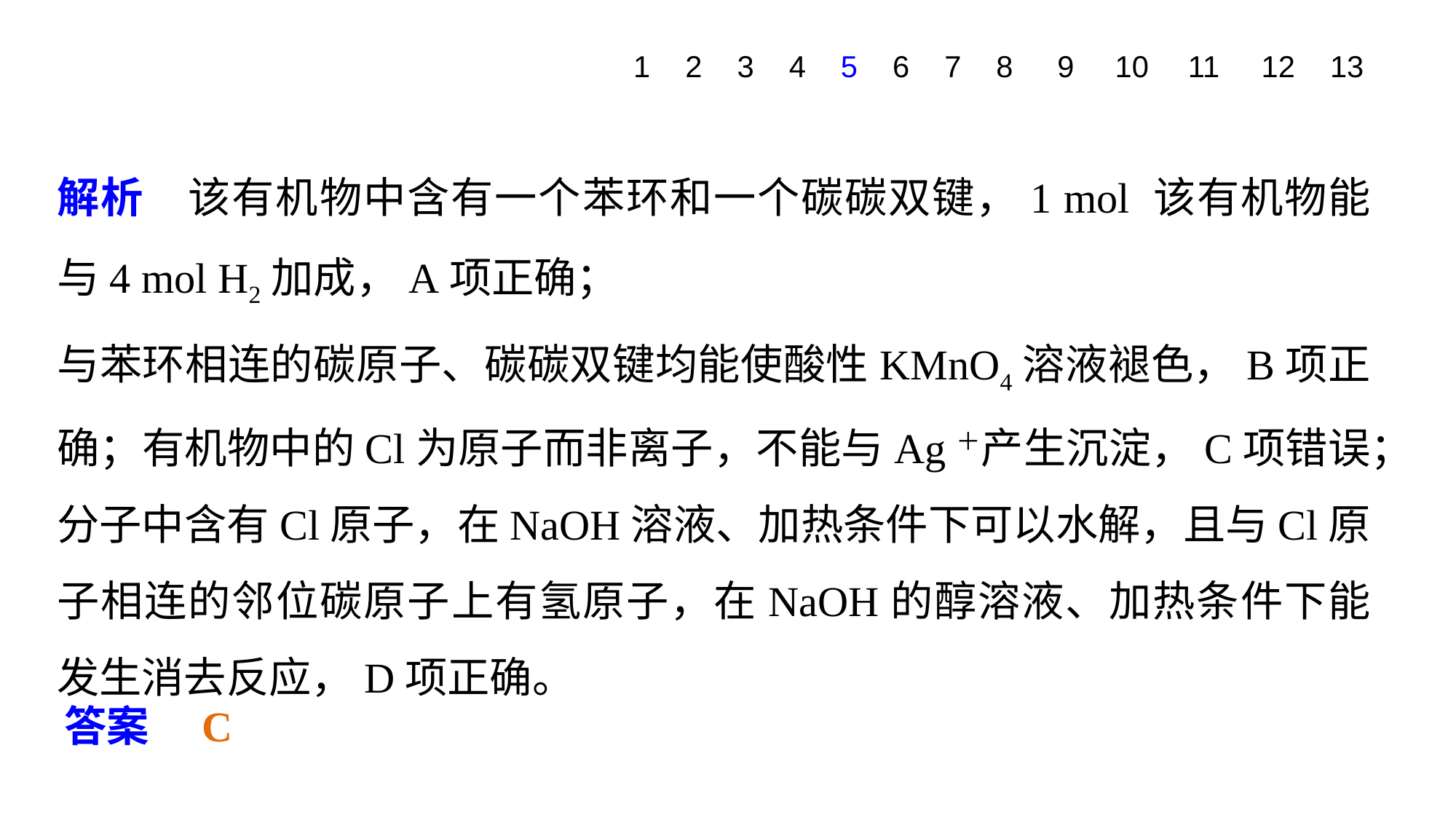

1
2
3
4
5
6
7
8
9
10
11
12
13
解析　该有机物中含有一个苯环和一个碳碳双键，1 mol 该有机物能与4 mol H2加成，A项正确；
与苯环相连的碳原子、碳碳双键均能使酸性KMnO4溶液褪色，B项正确；有机物中的Cl为原子而非离子，不能与Ag＋产生沉淀，C项错误；
分子中含有Cl原子，在NaOH溶液、加热条件下可以水解，且与Cl原子相连的邻位碳原子上有氢原子，在NaOH的醇溶液、加热条件下能发生消去反应，D项正确。
答案　C